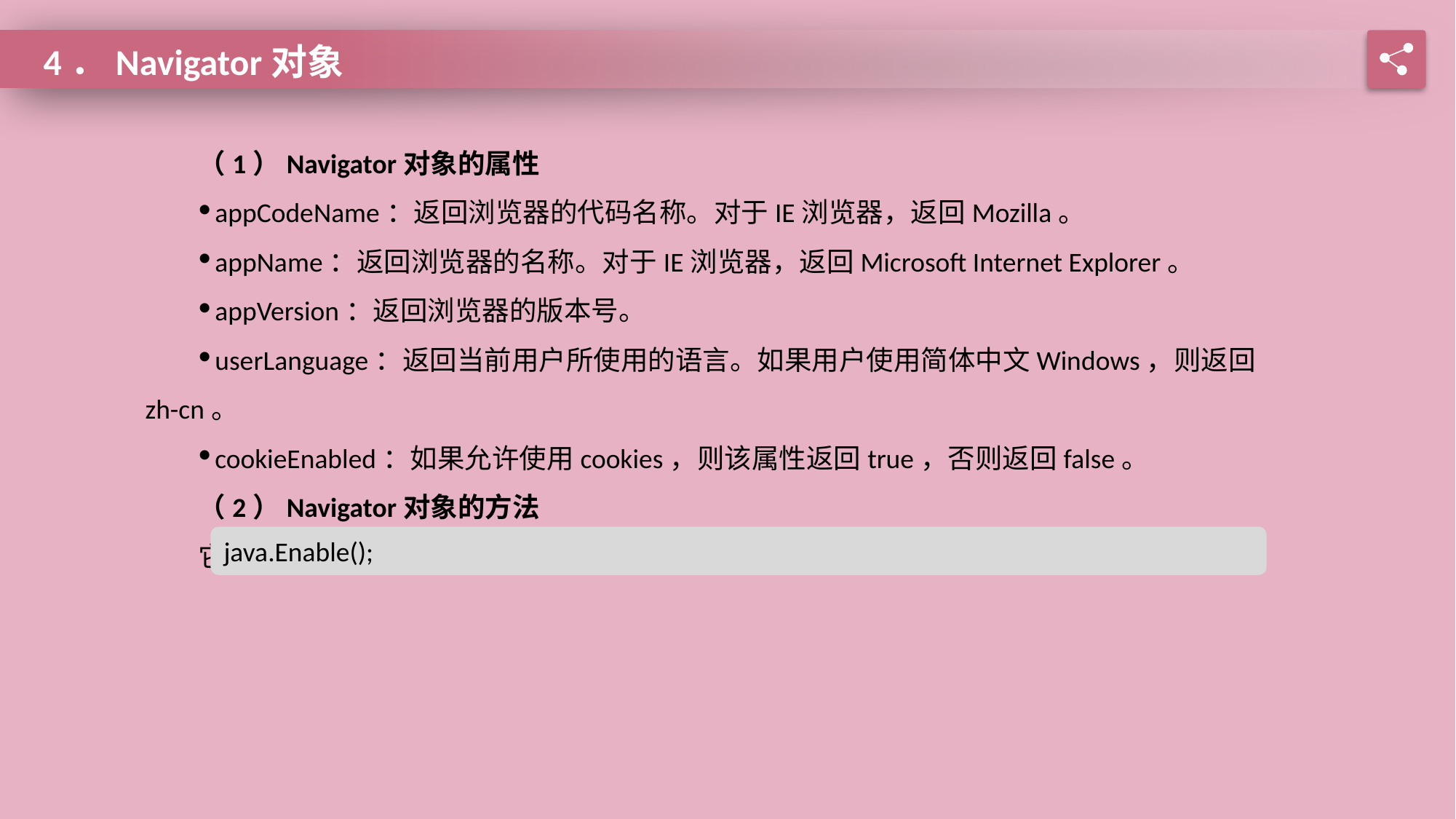

4．Navigator对象
（1）Navigator对象的属性
appCodeName：返回浏览器的代码名称。对于IE浏览器，返回Mozilla。
appName：返回浏览器的名称。对于IE浏览器，返回Microsoft Internet Explorer。
appVersion：返回浏览器的版本号。
userLanguage：返回当前用户所使用的语言。如果用户使用简体中文Windows，则返回zh-cn。
cookieEnabled：如果允许使用cookies，则该属性返回true，否则返回false。
（2）Navigator对象的方法
它提供了一种用于确定浏览器中的Java是否可用的方法。
java.Enable();